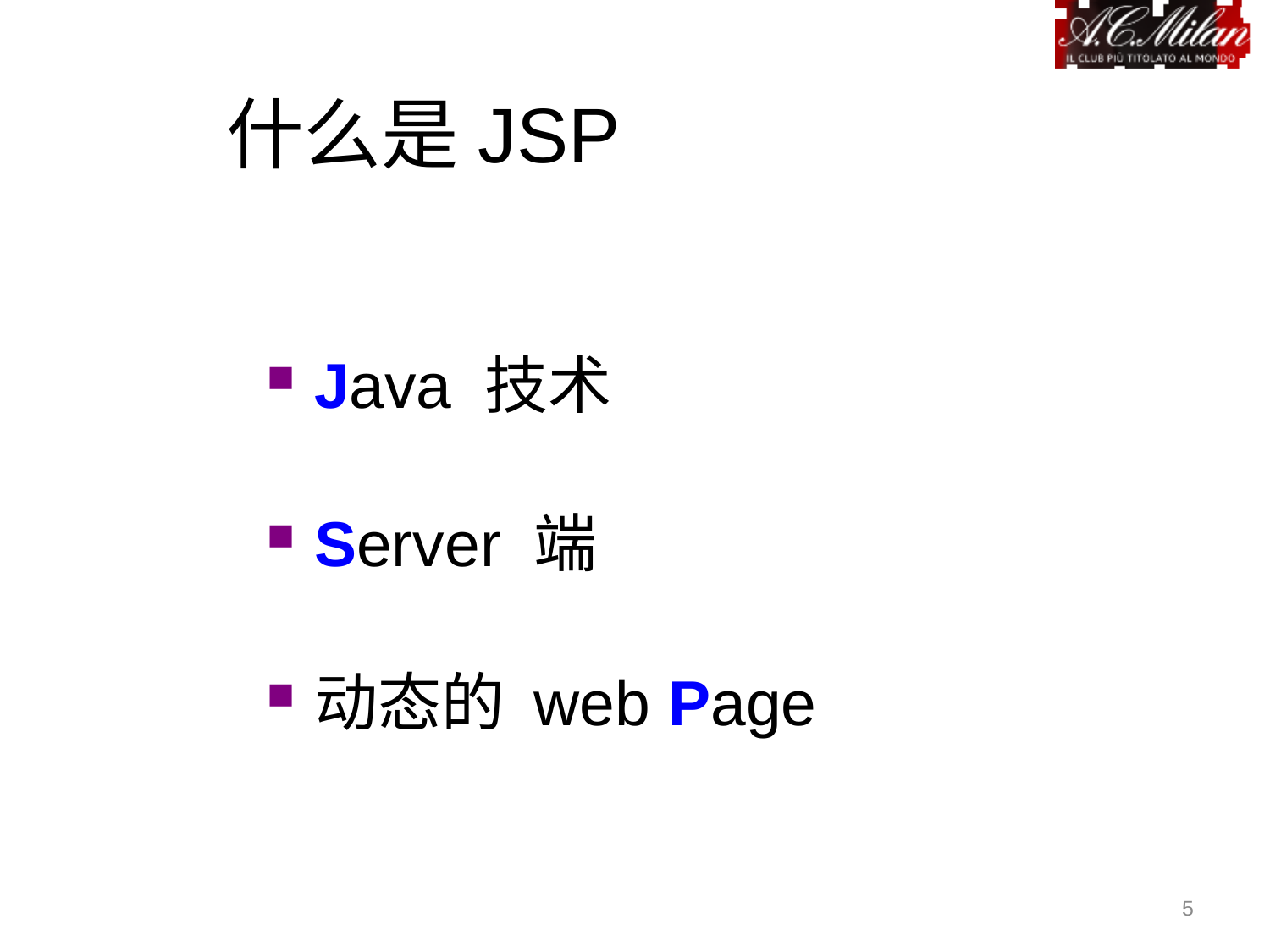

什么是JSP
Java 技术
Server 端
动态的 web Page
5